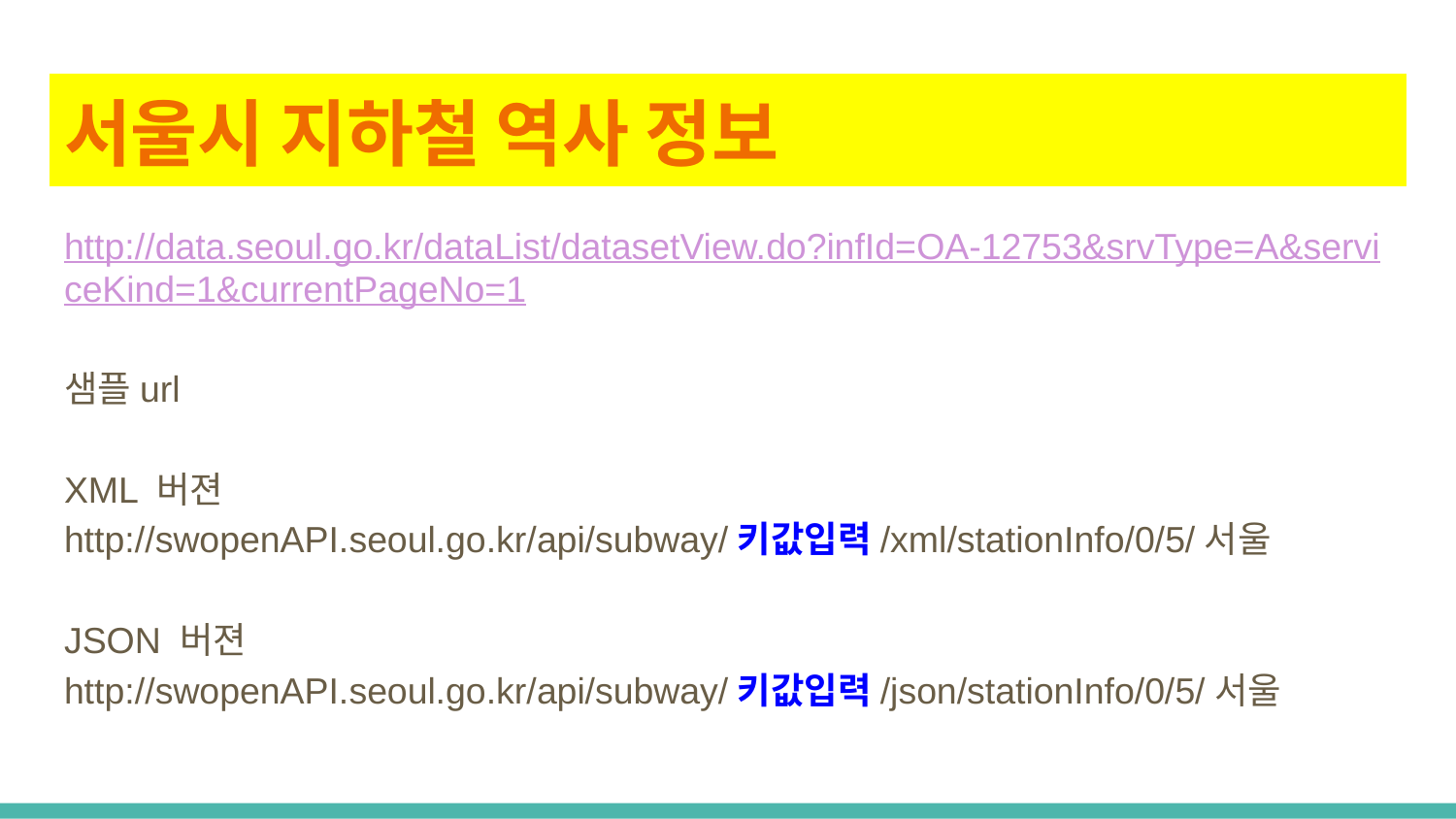

# 서울시 지하철 역사 정보
http://data.seoul.go.kr/dataList/datasetView.do?infId=OA-12753&srvType=A&serviceKind=1&currentPageNo=1

샘플url

XML 버젼
http://swopenAPI.seoul.go.kr/api/subway/키값입력/xml/stationInfo/0/5/서울

JSON 버젼
http://swopenAPI.seoul.go.kr/api/subway/키값입력/json/stationInfo/0/5/서울